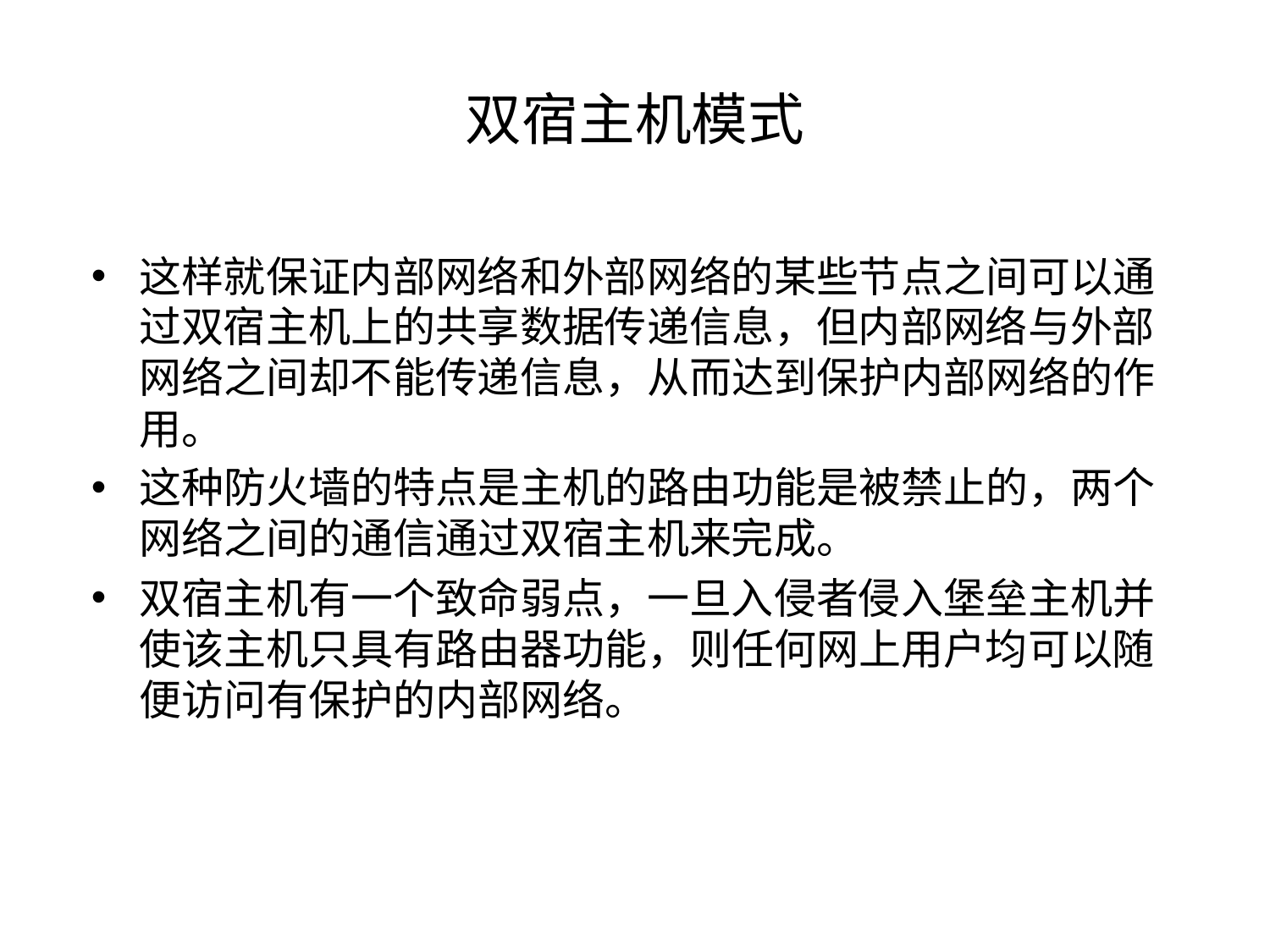

# 双宿主机模式
这样就保证内部网络和外部网络的某些节点之间可以通过双宿主机上的共享数据传递信息，但内部网络与外部网络之间却不能传递信息，从而达到保护内部网络的作用。
这种防火墙的特点是主机的路由功能是被禁止的，两个网络之间的通信通过双宿主机来完成。
双宿主机有一个致命弱点，一旦入侵者侵入堡垒主机并使该主机只具有路由器功能，则任何网上用户均可以随便访问有保护的内部网络。